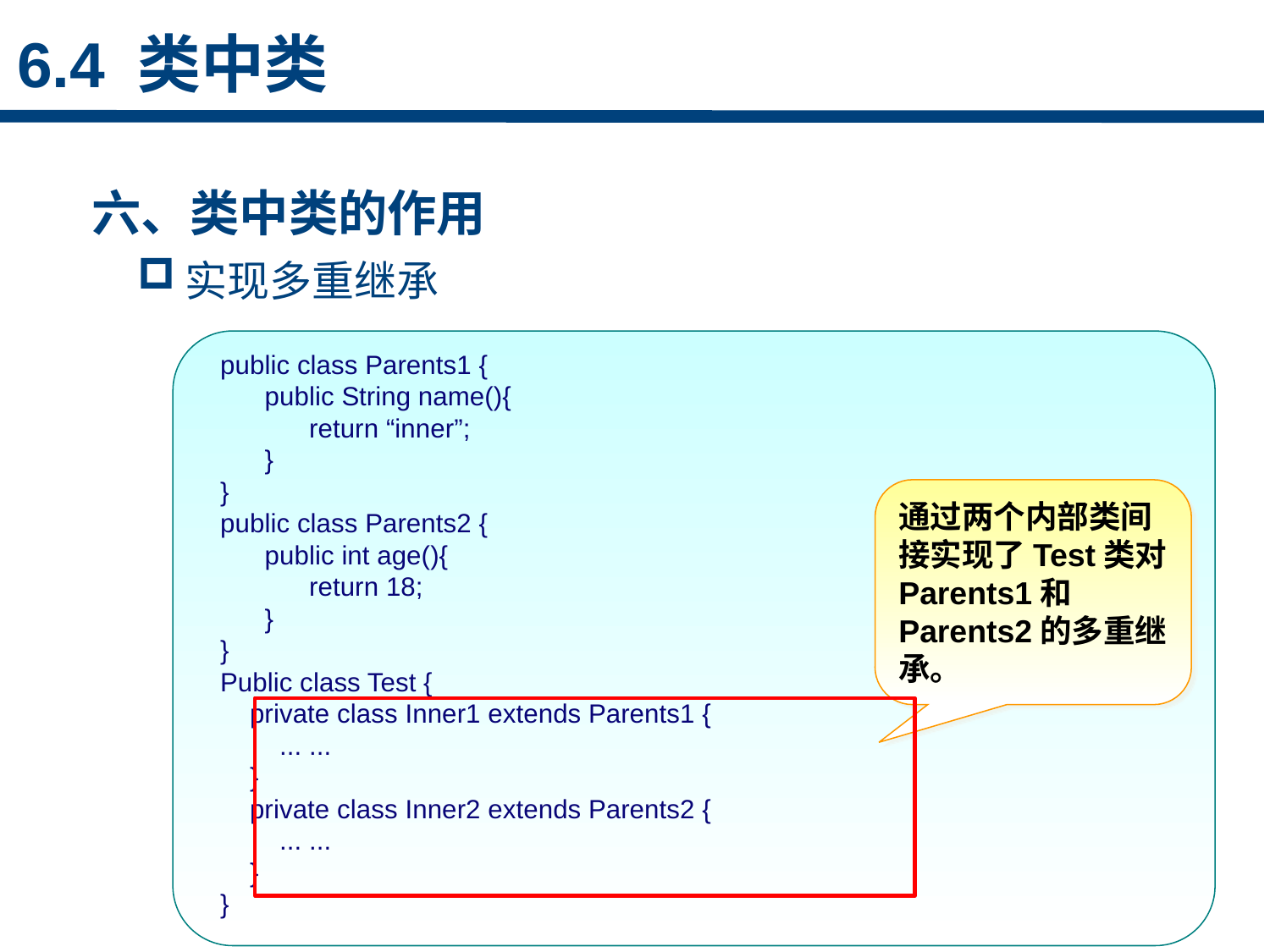

6.4 类中类
六、类中类的作用
实现多重继承
点击添加文本
public class Parents1 {
      public String name(){
            return “inner”;
      }
}
public class Parents2 {
      public int age(){
            return 18;
      }
}
Public class Test {
    private class Inner1 extends Parents1 {
        ... ...
    }
    private class Inner2 extends Parents2 {
        ... ...
    }
}
点击添加文本
通过两个内部类间接实现了Test类对Parents1和Parents2的多重继承。
点击添加文本

点击添加文本